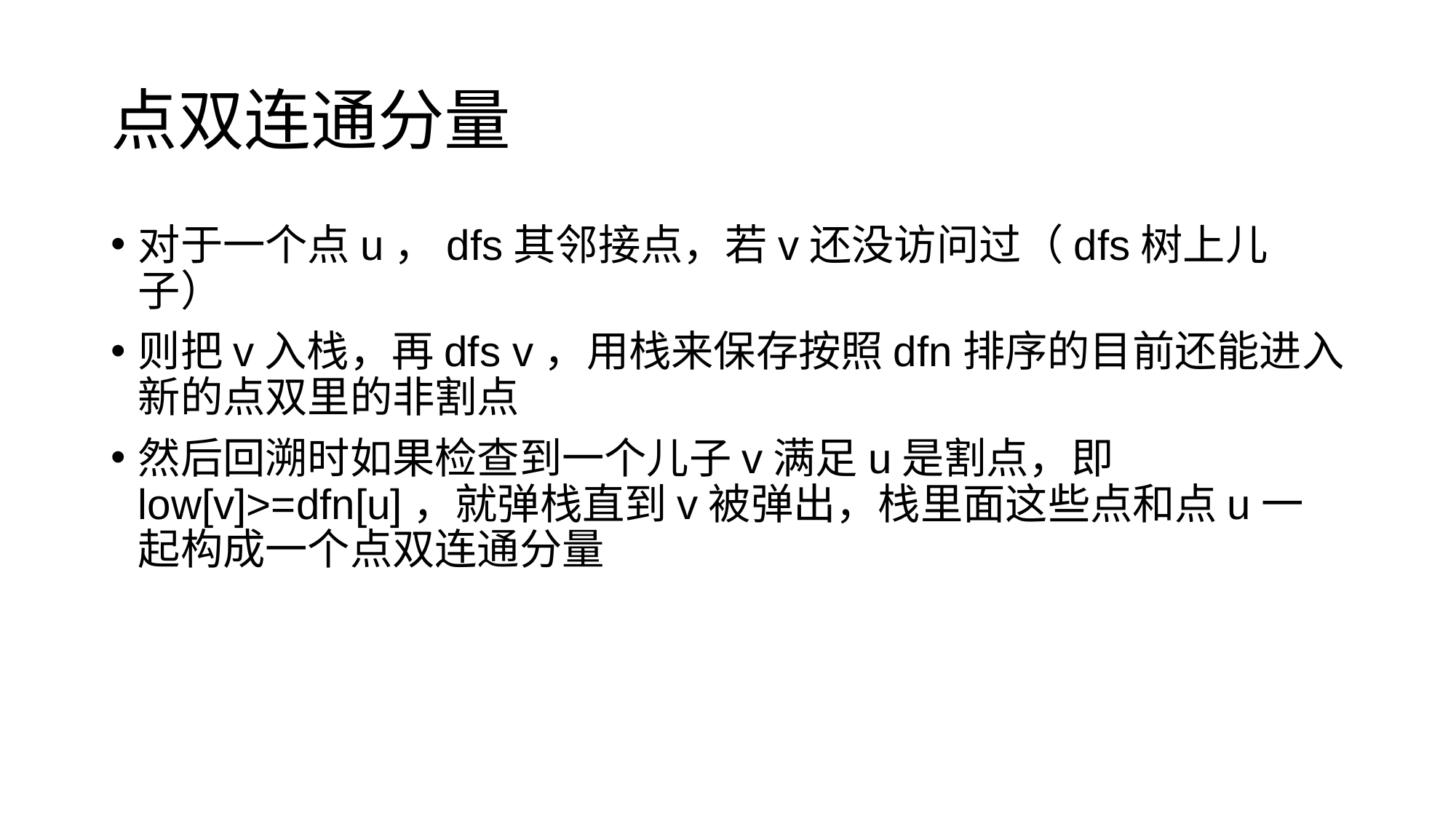

# 点双连通分量
对于一个点u，dfs其邻接点，若v还没访问过（dfs树上儿子）
则把v入栈，再dfs v，用栈来保存按照dfn排序的目前还能进入新的点双里的非割点
然后回溯时如果检查到一个儿子v满足u是割点，即low[v]>=dfn[u]，就弹栈直到v被弹出，栈里面这些点和点u一起构成一个点双连通分量